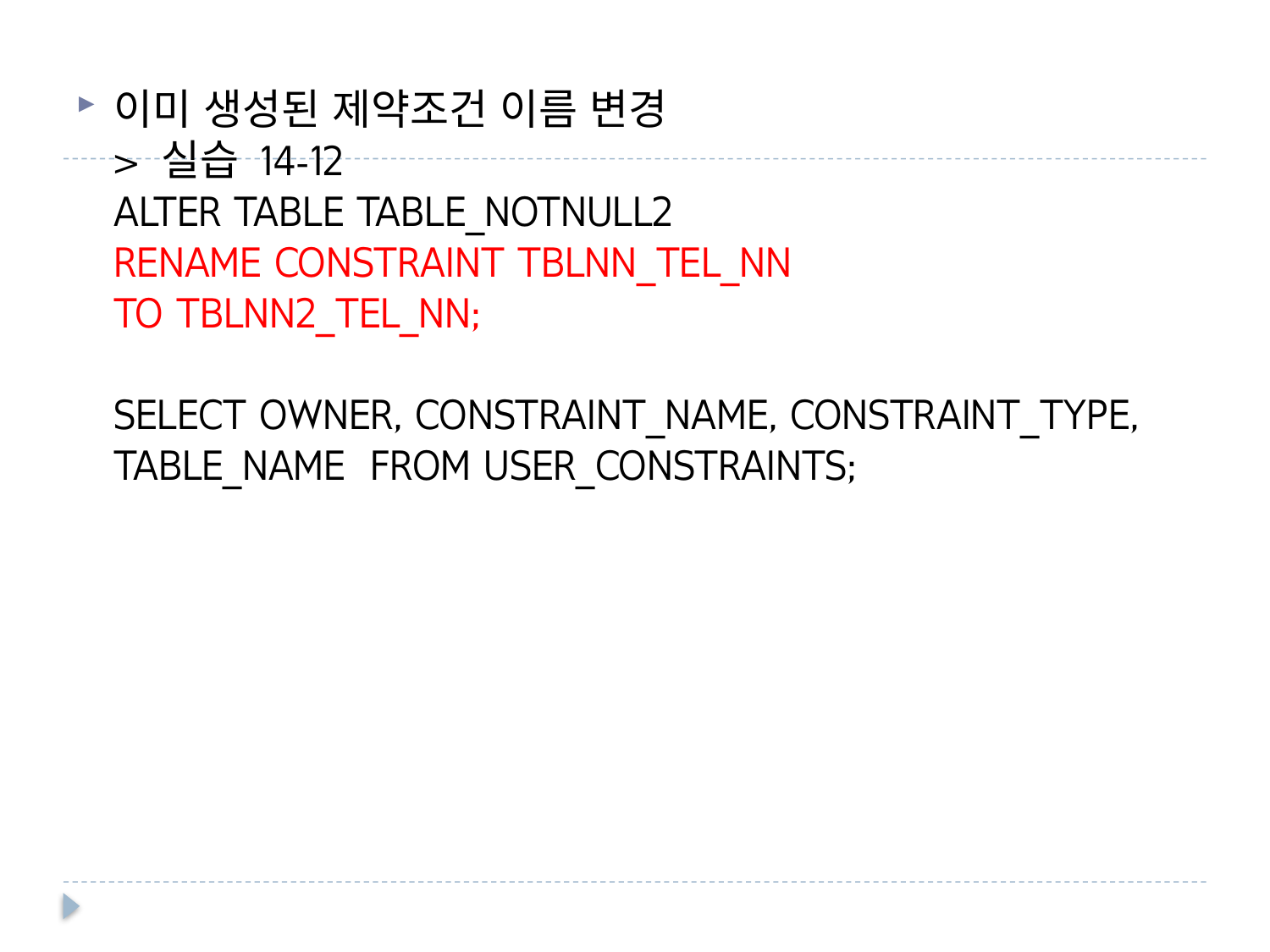

이미 생성된 제약조건 이름 변경
> 실습 14-12
ALTER TABLE TABLE_NOTNULL2
RENAME CONSTRAINT TBLNN_TEL_NN
TO TBLNN2_TEL_NN;
SELECT OWNER, CONSTRAINT_NAME, CONSTRAINT_TYPE, TABLE_NAME  FROM USER_CONSTRAINTS;